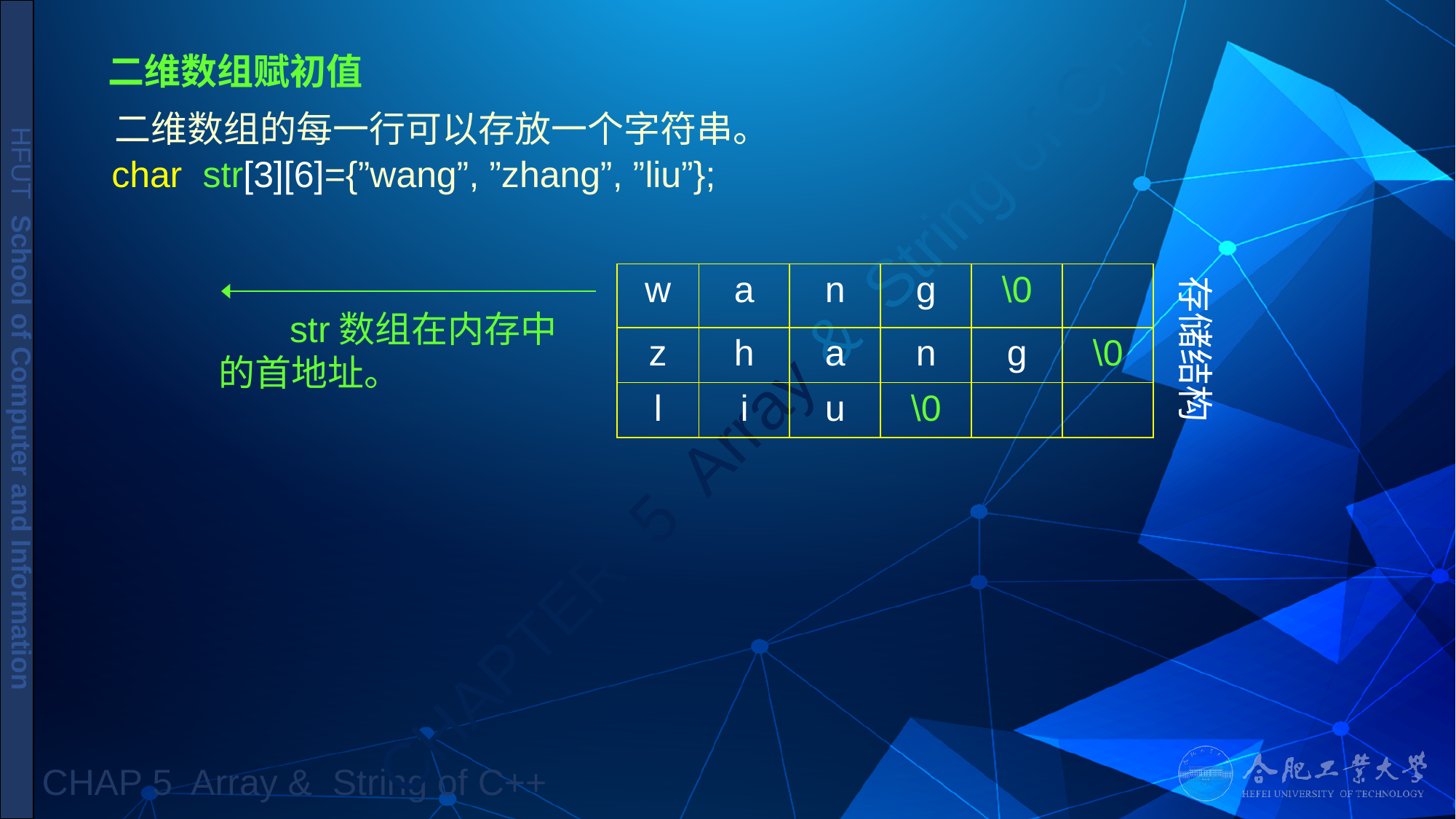

# 二维数组赋初值
二维数组的每一行可以存放一个字符串。
char  str[3][6]={”wang”, ”zhang”, ”liu”};
| w | a | n | g | \0 |  |
| --- | --- | --- | --- | --- | --- |
| z | h | a | n | g | \0 |
| l | i | u | \0 |  |  |
存储结构
       str数组在内存中的首地址。